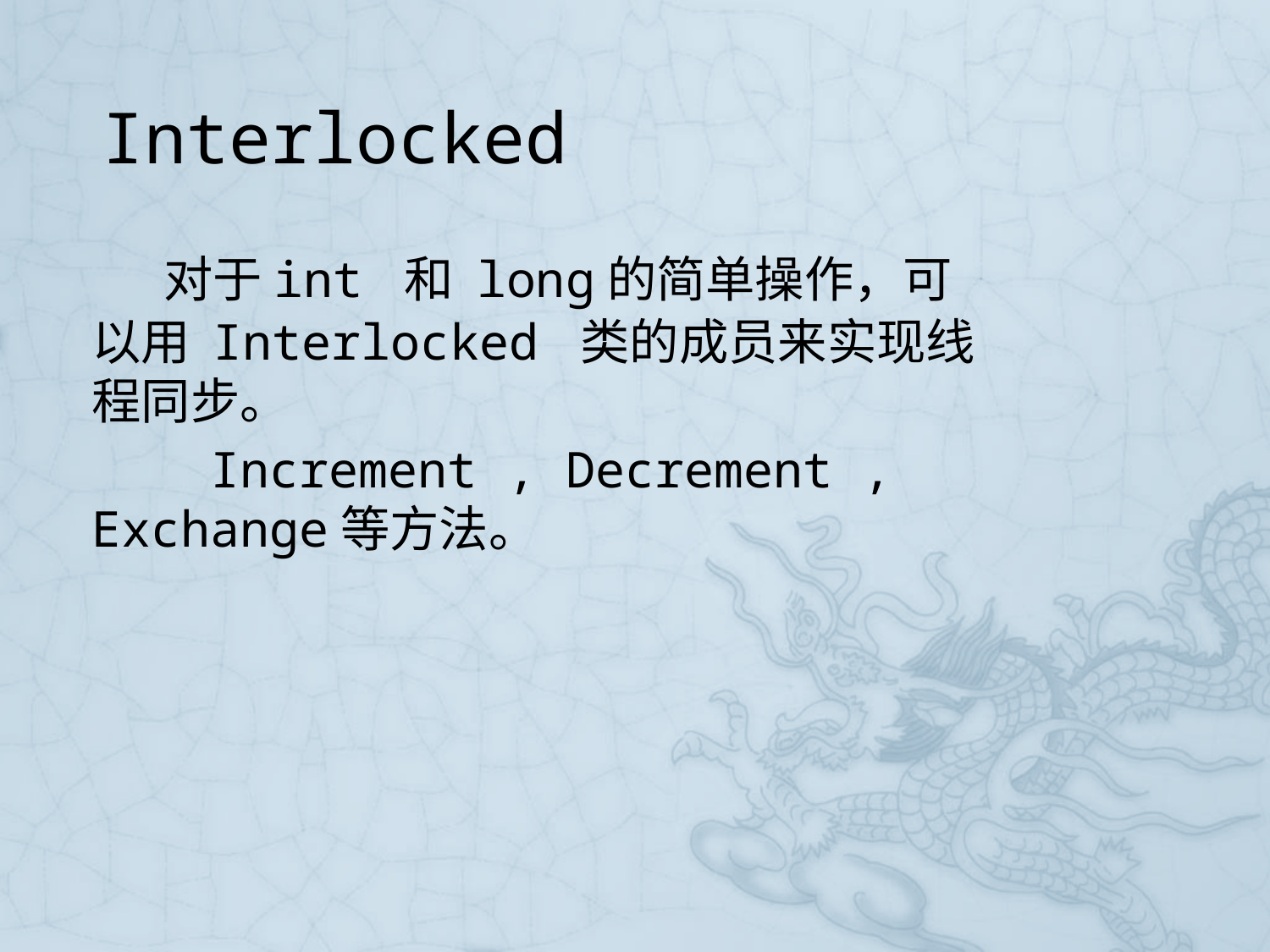

# Interlocked
    对于int 和 long的简单操作，可以用 Interlocked 类的成员来实现线程同步。
    Increment , Decrement , Exchange等方法。